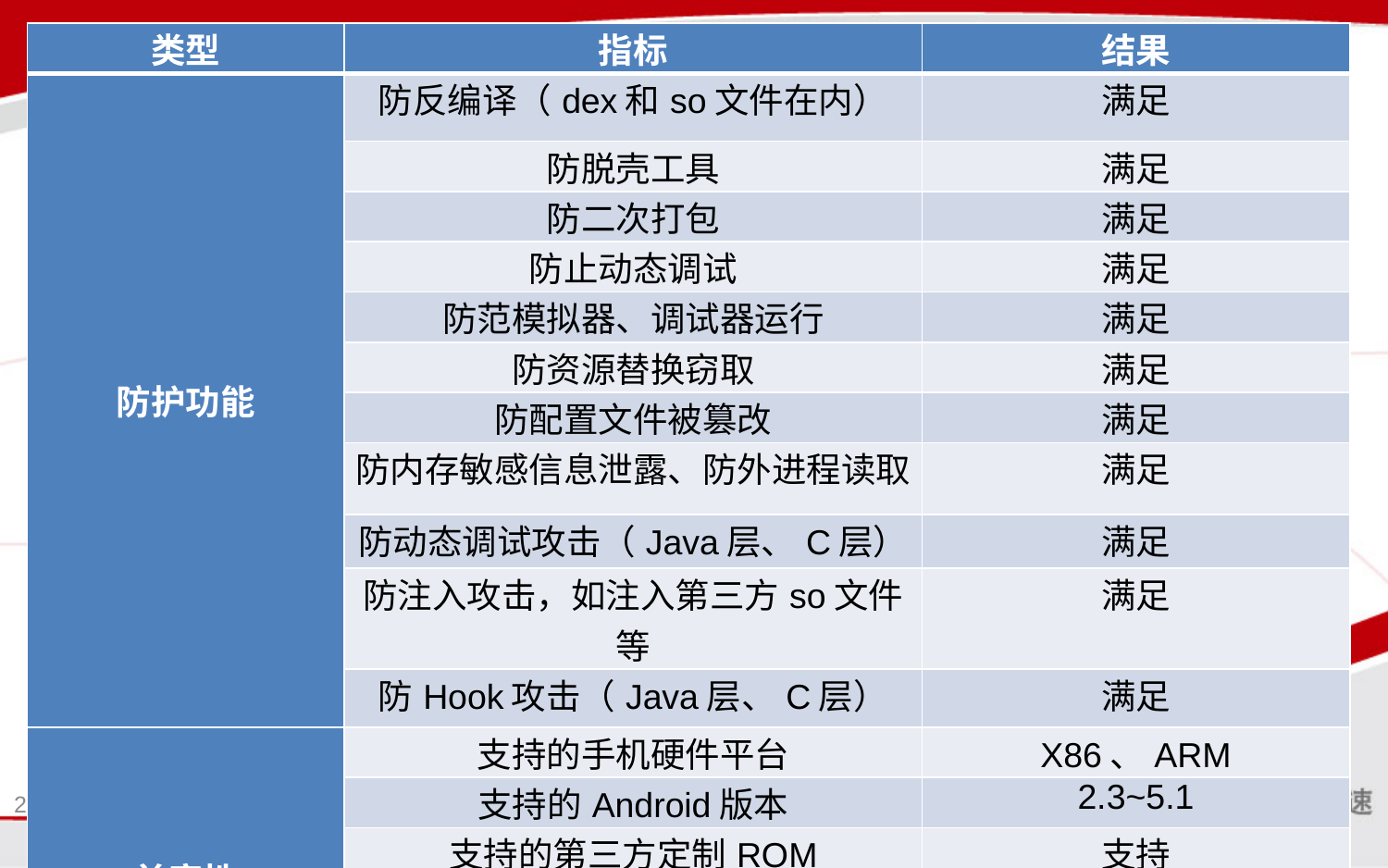

| 类型 | 指标 | 结果 |
| --- | --- | --- |
| 防护功能 | 防反编译（dex和so文件在内） | 满足 |
|  | 防脱壳工具 | 满足 |
|  | 防二次打包 | 满足 |
|  | 防止动态调试 | 满足 |
|  | 防范模拟器、调试器运行 | 满足 |
|  | 防资源替换窃取 | 满足 |
|  | 防配置文件被篡改 | 满足 |
|  | 防内存敏感信息泄露、防外进程读取 | 满足 |
|  | 防动态调试攻击（Java层、C层） | 满足 |
|  | 防注入攻击，如注入第三方so文件等 | 满足 |
|  | 防Hook攻击（Java层、C层） | 满足 |
| 兼容性 | 支持的手机硬件平台 | X86、ARM |
|  | 支持的Android版本 | 2.3~5.1 |
|  | 支持的第三方定制ROM | 支持 |
|  | 支持主流多种CPU，如X86、高通等 | 支持 |
|  | 支持Android ART | 支持 |
#
2018/10/6
21